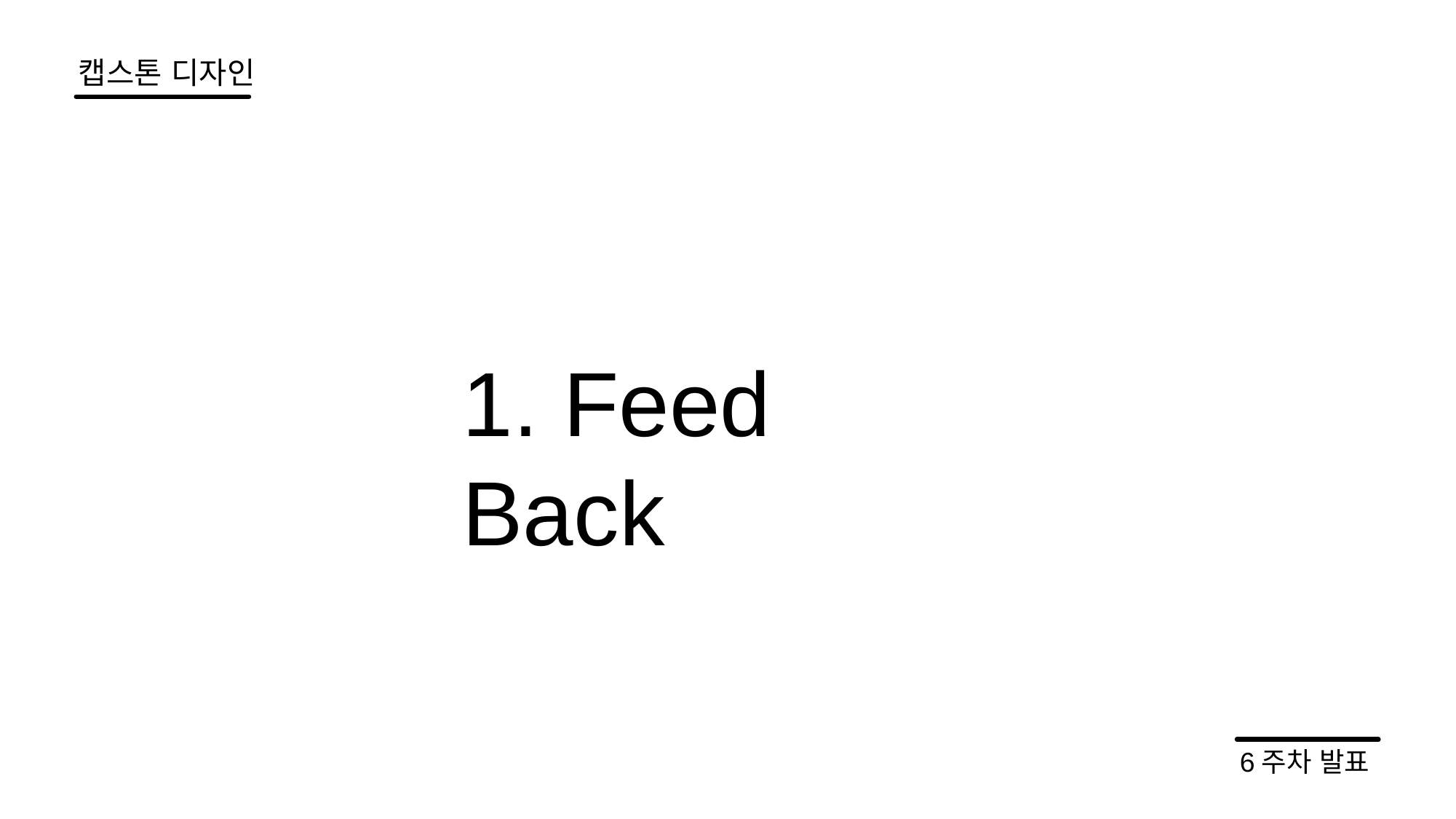

캡스톤 디자인
1. Feed Back
6주차 발표